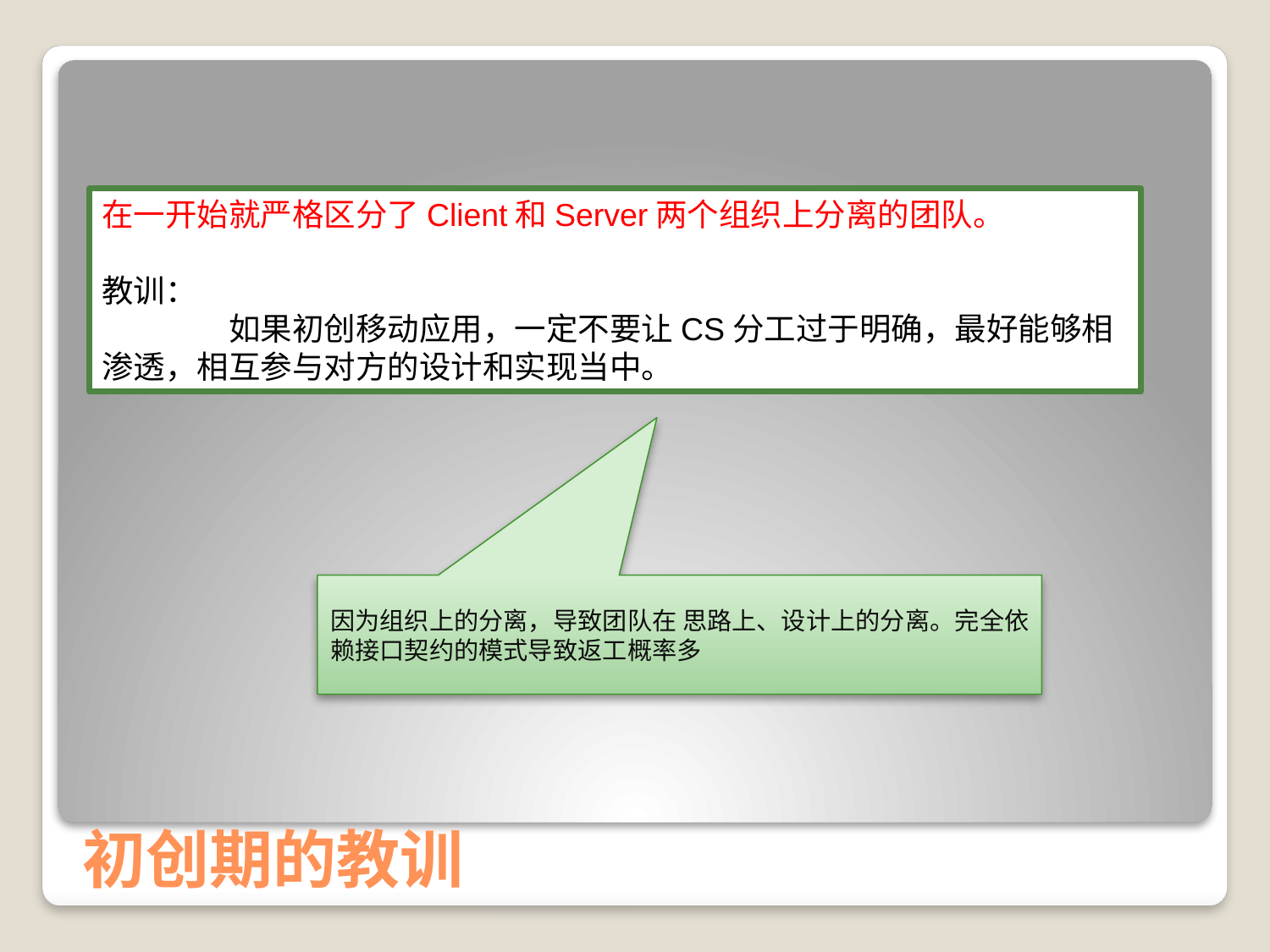

在一开始就严格区分了Client和Server两个组织上分离的团队。

教训：
	如果初创移动应用，一定不要让CS分工过于明确，最好能够相渗透，相互参与对方的设计和实现当中。
因为组织上的分离，导致团队在 思路上、设计上的分离。完全依赖接口契约的模式导致返工概率多
# 初创期的教训